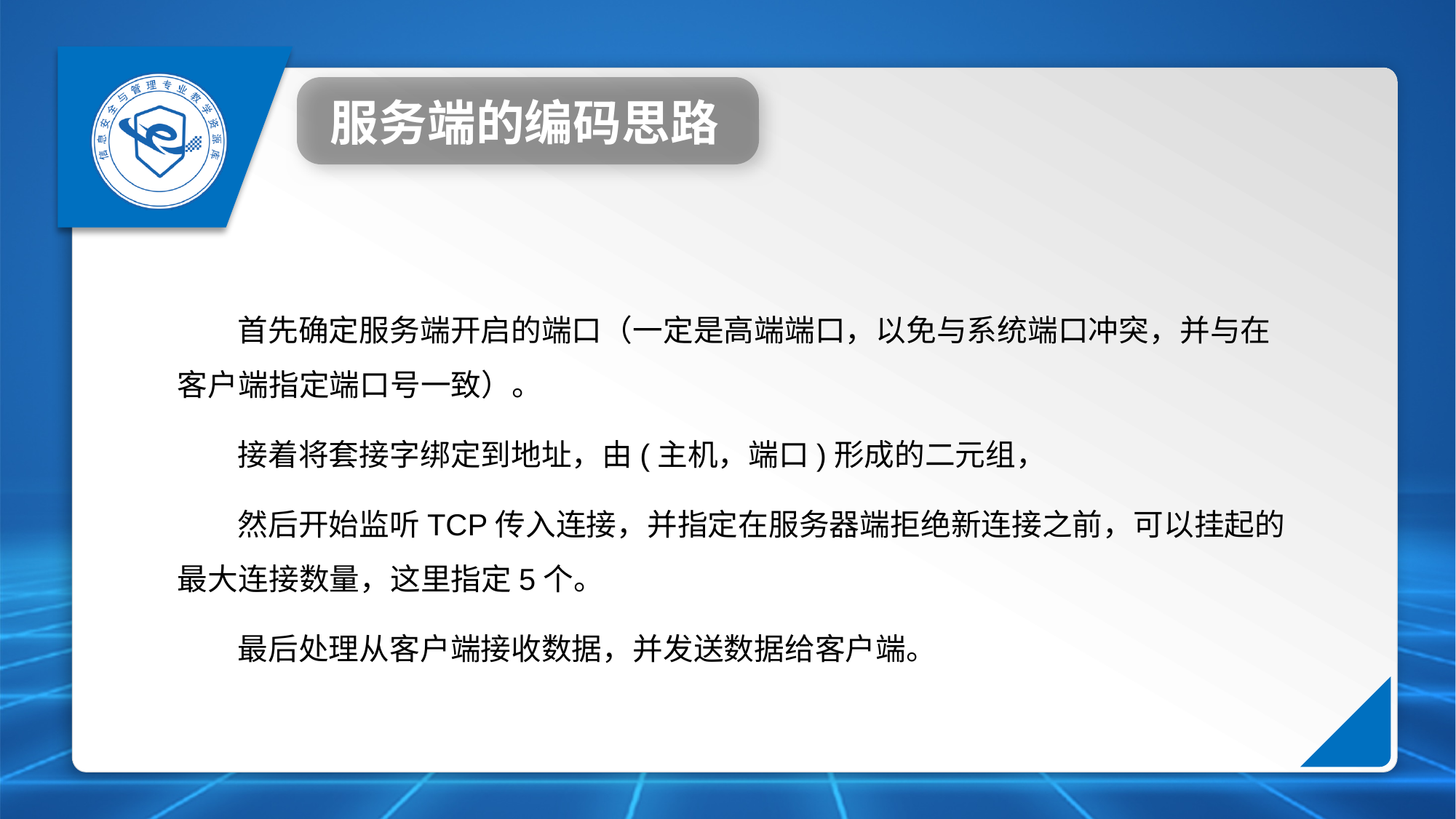

服务端的编码思路
首先确定服务端开启的端口（一定是高端端口，以免与系统端口冲突，并与在客户端指定端口号一致）。
接着将套接字绑定到地址，由(主机，端口)形成的二元组，
然后开始监听TCP传入连接，并指定在服务器端拒绝新连接之前，可以挂起的最大连接数量，这里指定5个。
最后处理从客户端接收数据，并发送数据给客户端。